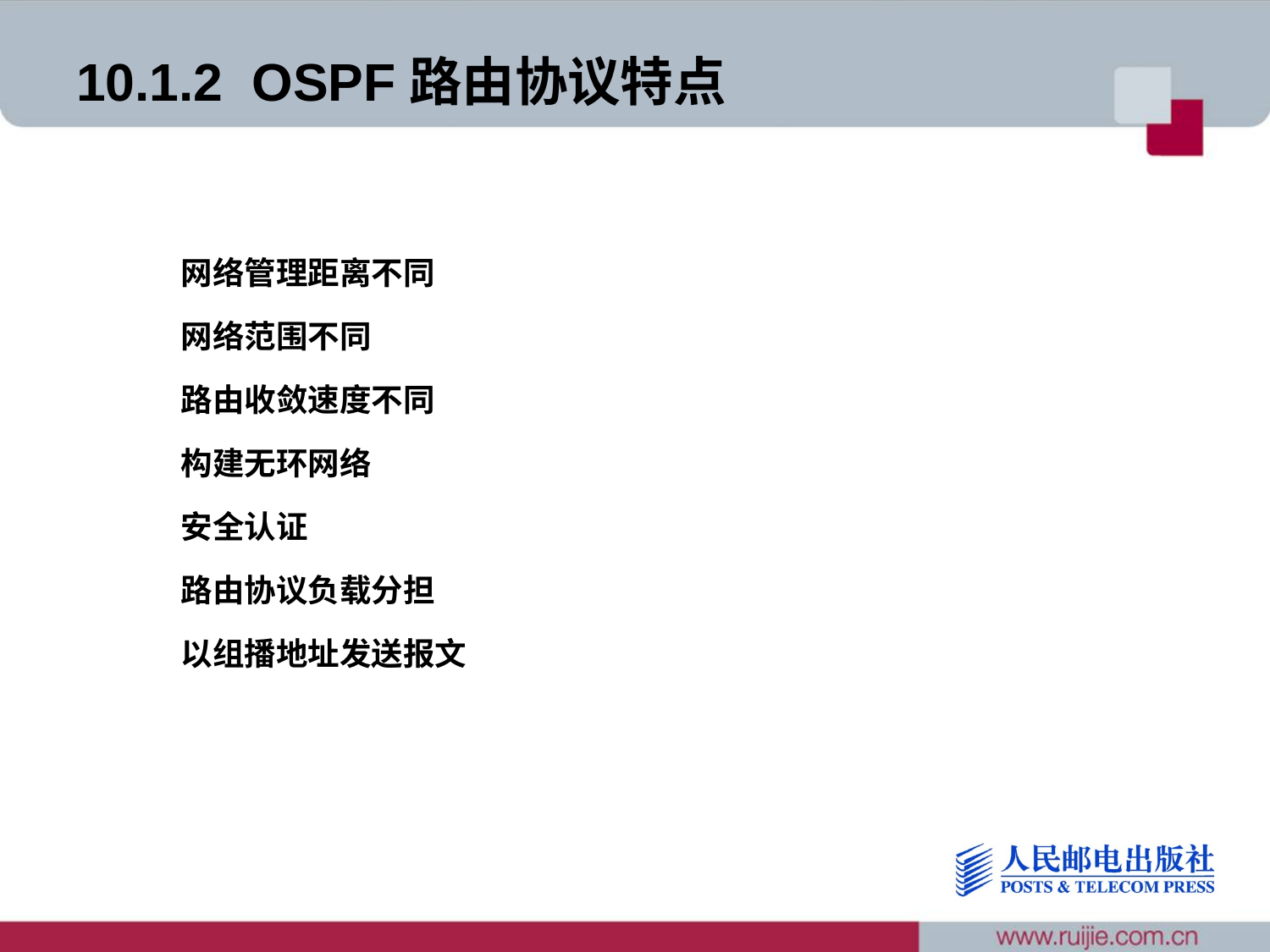

# 10.1.2  OSPF路由协议特点
网络管理距离不同
网络范围不同
路由收敛速度不同
构建无环网络
安全认证
路由协议负载分担
以组播地址发送报文